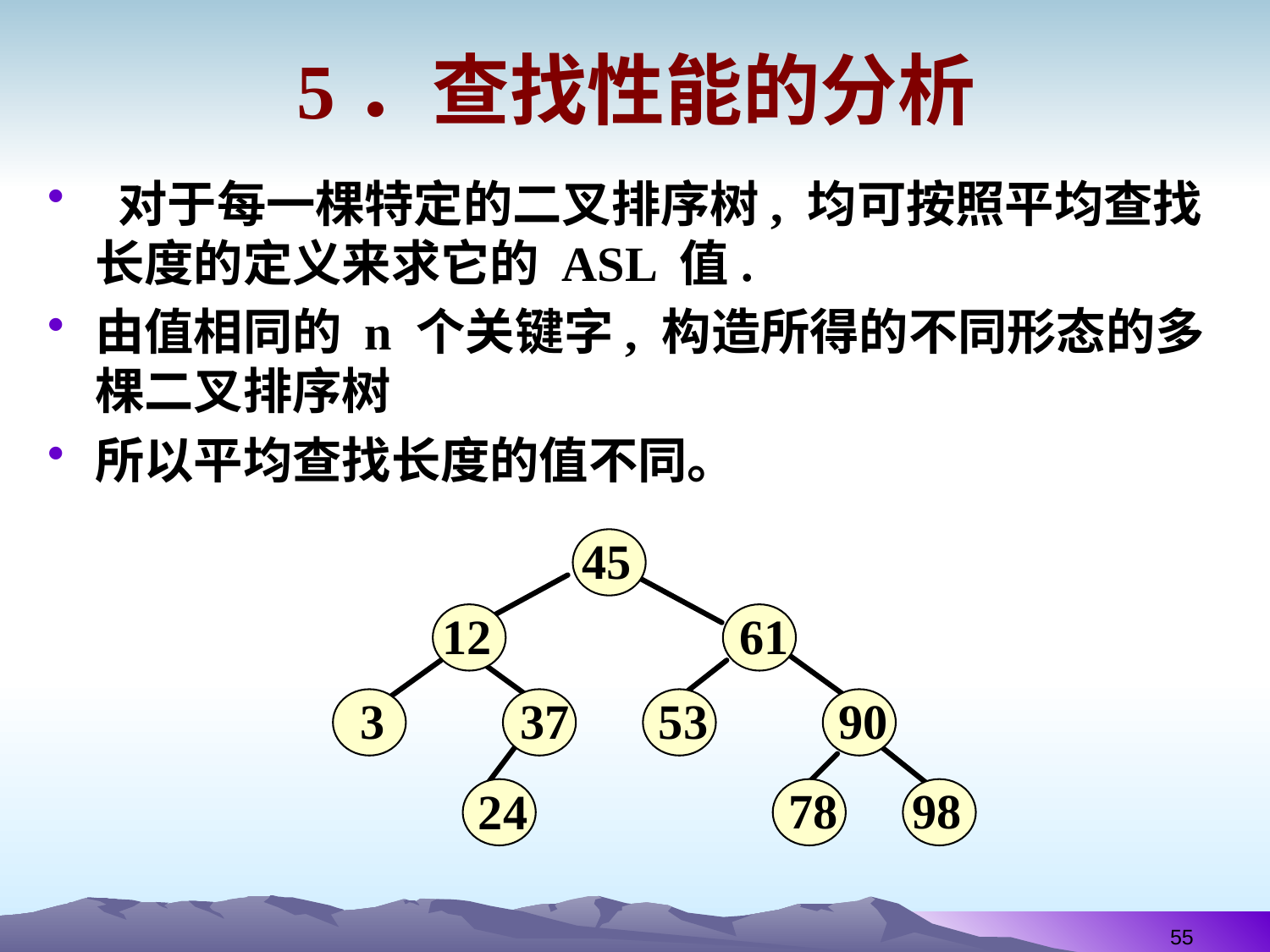

# 5．查找性能的分析
 对于每一棵特定的二叉排序树, 均可按照平均查找长度的定义来求它的 ASL 值.
由值相同的 n 个关键字, 构造所得的不同形态的多棵二叉排序树
所以平均查找长度的值不同。
 45

 12

  61

  90

   3

   37

  53

  78

 98

  24

55